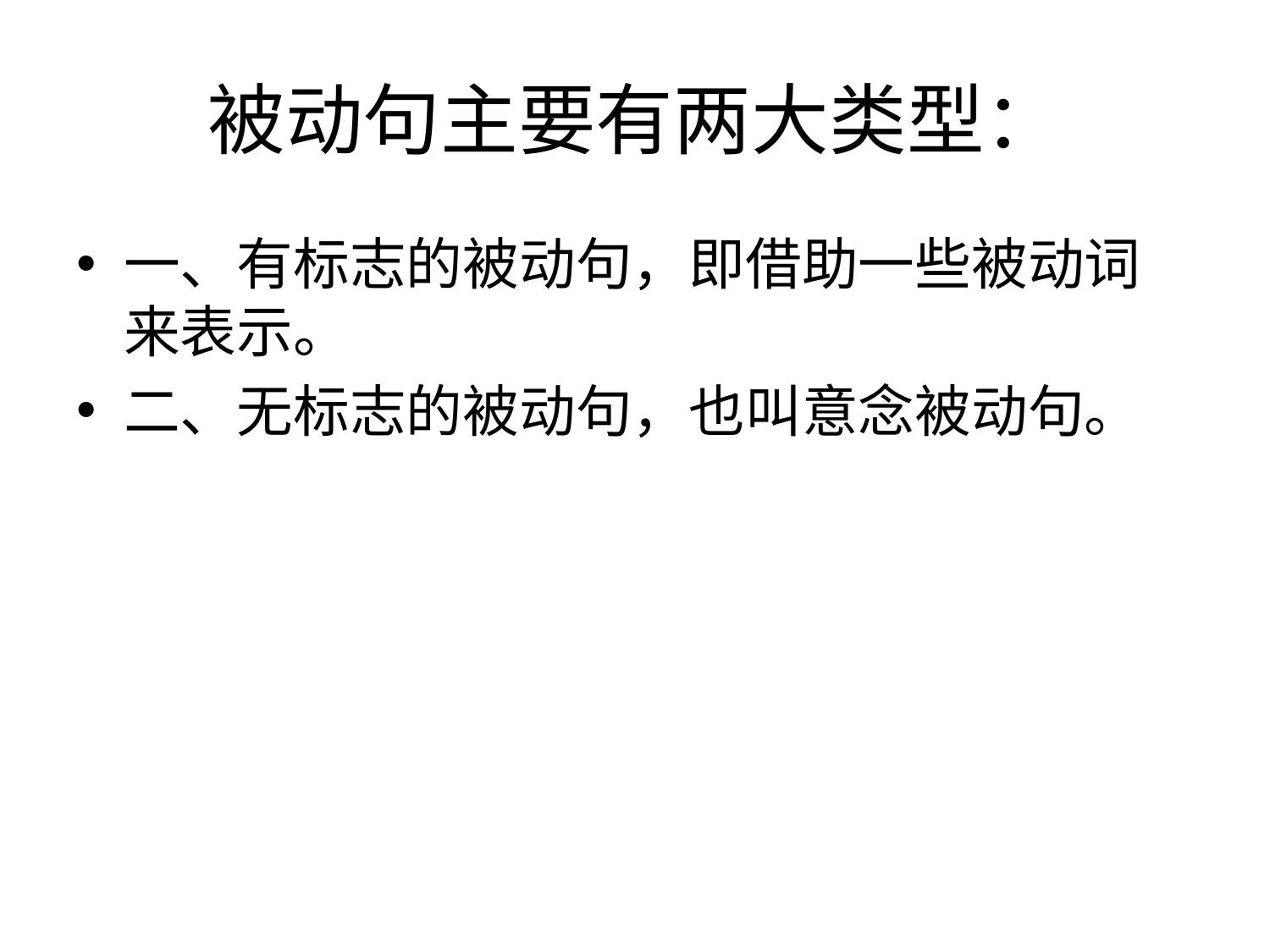

# 被动句主要有两大类型：
一、有标志的被动句，即借助一些被动词来表示。
二、无标志的被动句，也叫意念被动句。